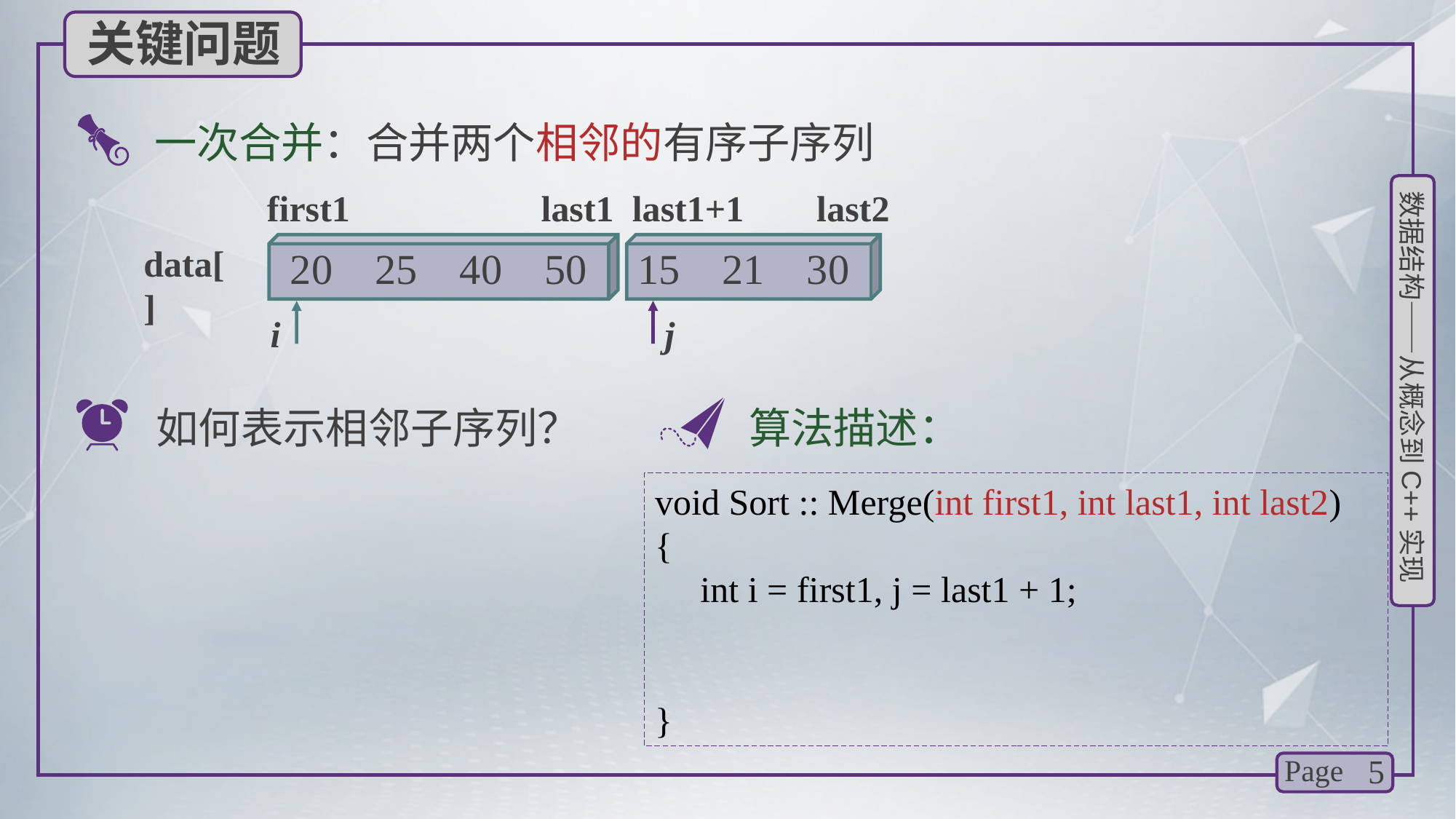

关键问题

一次合并：合并两个相邻的有序子序列

first1                     last1  last1+1        last2
 20    25    40    50
15    21    30
data[ ]

i

j
如何表示相邻子序列？

算法描述：

void Sort :: Merge(int first1, int last1, int last2)
{
     int i = first1, j = last1 + 1;

}